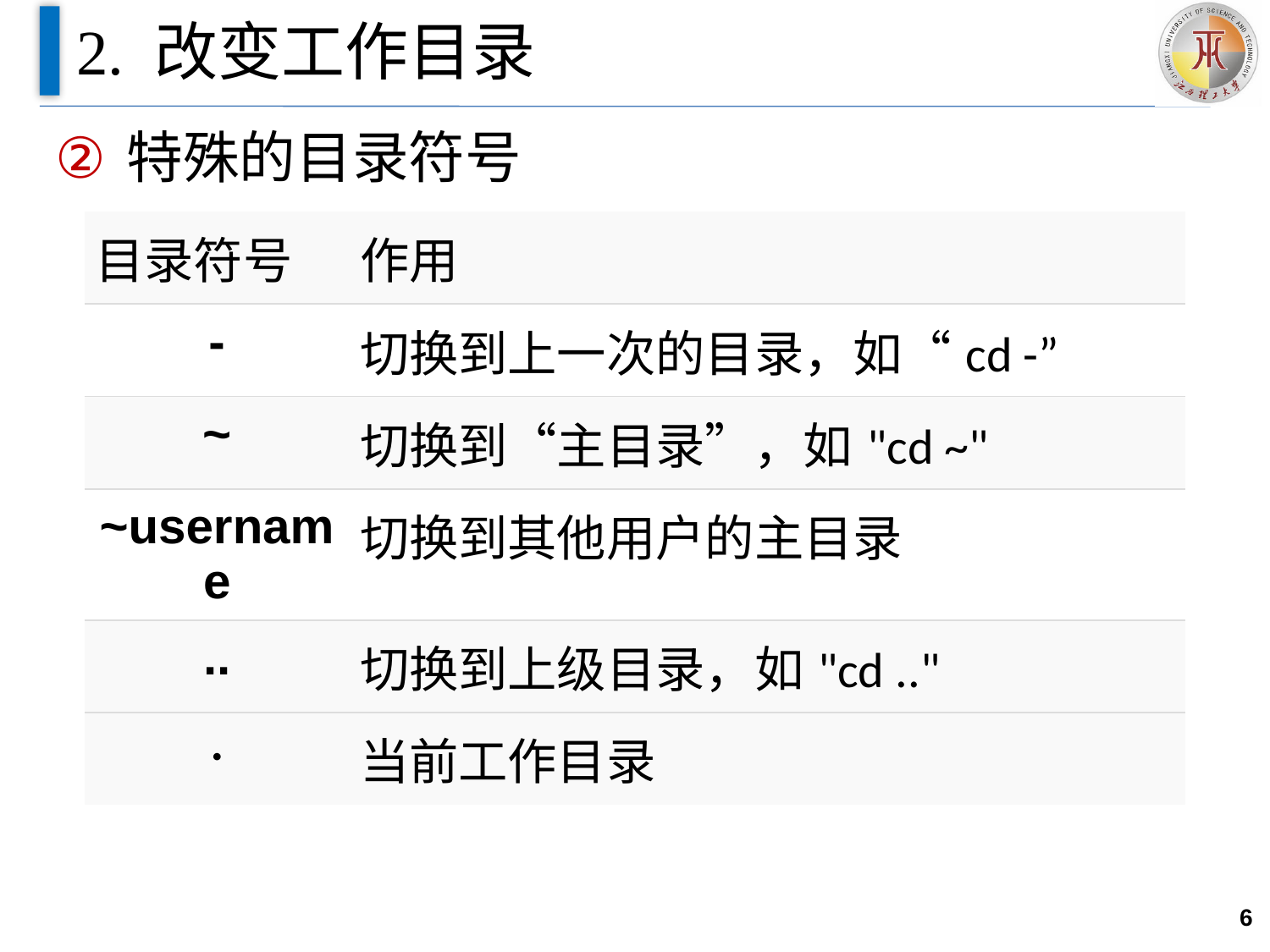

# 2. 改变工作目录
特殊的目录符号
| 目录符号 | 作用 |
| --- | --- |
| - | 切换到上一次的目录，如“cd -” |
| ~ | 切换到“主目录”，如"cd ~" |
| ~username | 切换到其他用户的主目录 |
| .. | 切换到上级目录，如"cd .." |
| . | 当前工作目录 |
6